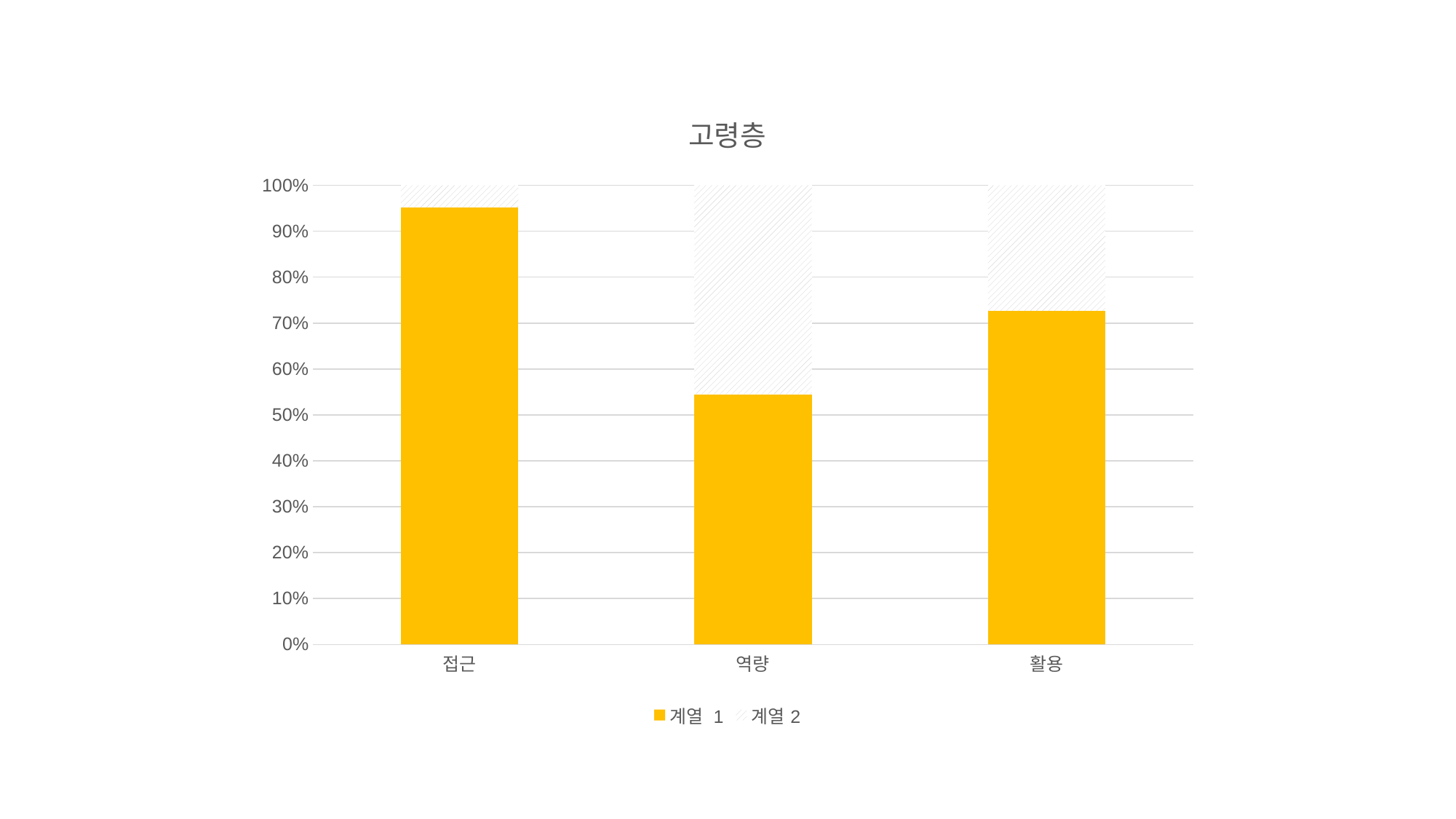

### Chart: 고령층

| Category | 계열 1 | 계열2 |
|---|---|---|
| 접근 | 95.1 | 4.900000000000006 |
| 역량 | 54.5 | 45.5 |
| 활용 | 72.6 | 27.400000000000006 |